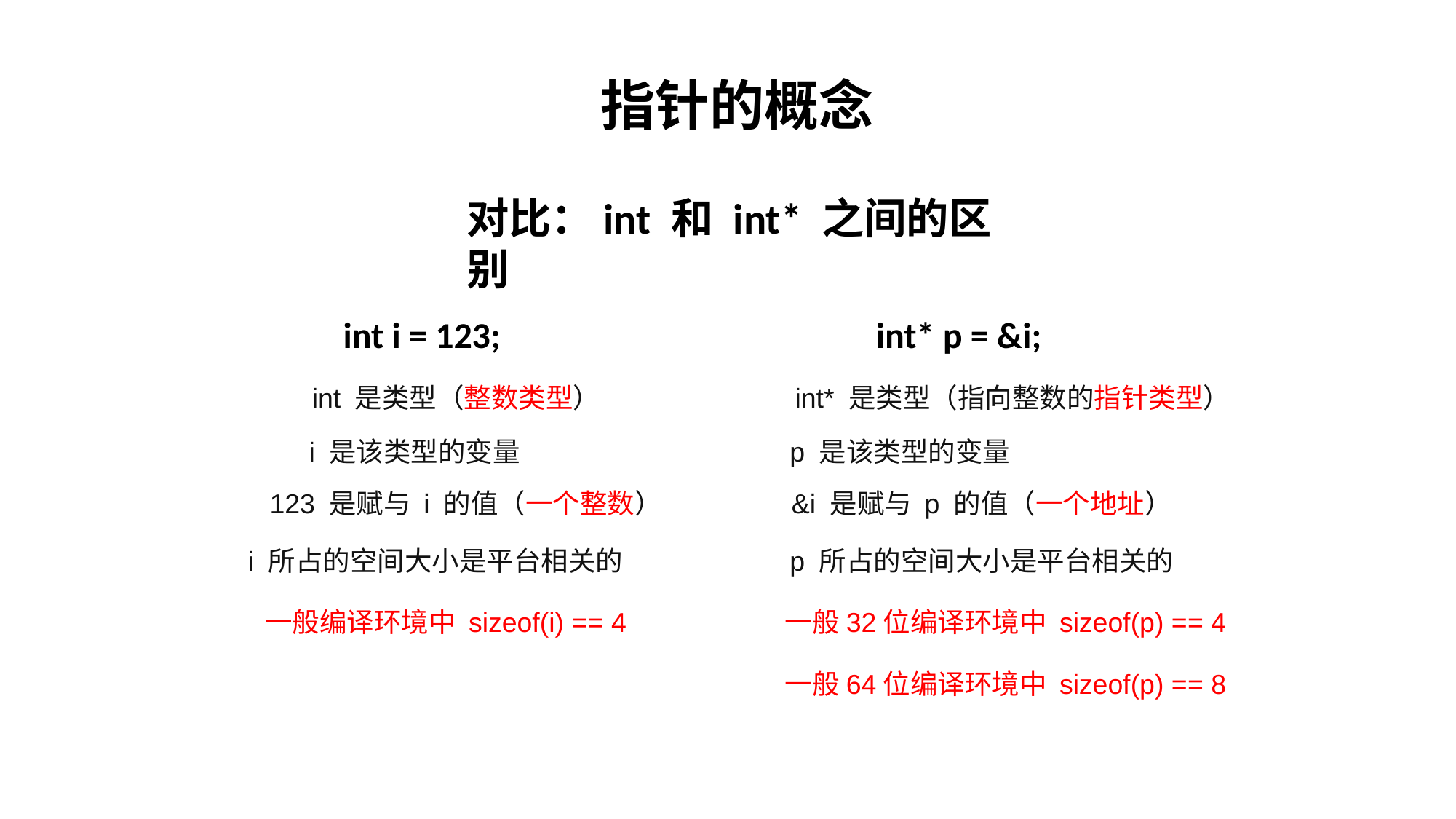

指针的概念
对比：int 和 int* 之间的区别
int i = 123;
int* p = &i;
int 是类型（整数类型）
int* 是类型（指向整数的指针类型）
i 是该类型的变量
p 是该类型的变量
123 是赋与 i 的值（一个整数）
&i 是赋与 p 的值（一个地址）
p 所占的空间大小是平台相关的
i 所占的空间大小是平台相关的
一般编译环境中 sizeof(i) == 4
一般32位编译环境中 sizeof(p) == 4
一般64位编译环境中 sizeof(p) == 8